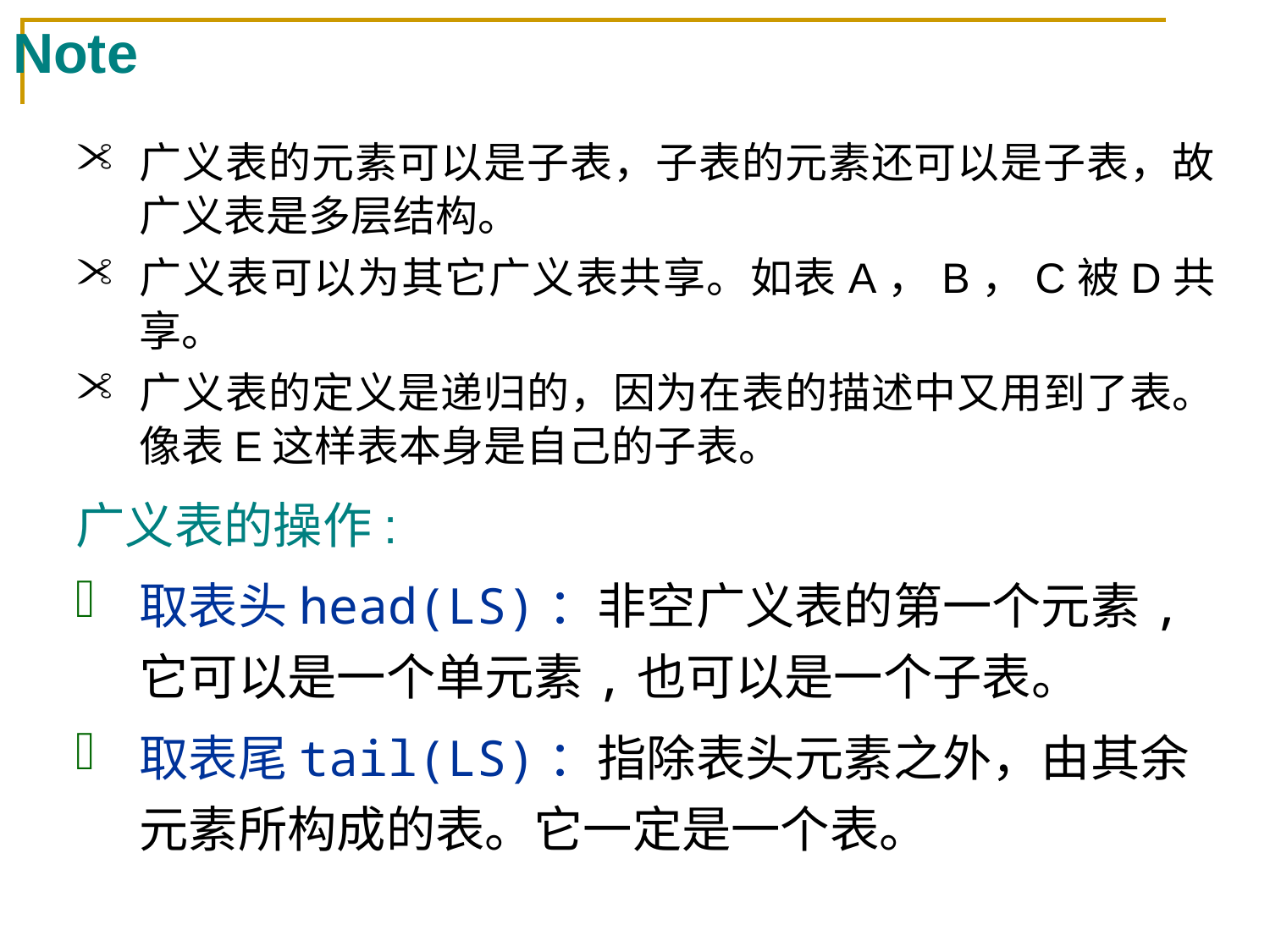

# Note
广义表的元素可以是子表，子表的元素还可以是子表，故广义表是多层结构。
广义表可以为其它广义表共享。如表A，B，C被D共享。
广义表的定义是递归的，因为在表的描述中又用到了表。像表E这样表本身是自己的子表。
广义表的操作:
取表头head(LS)：非空广义表的第一个元素,它可以是一个单元素,也可以是一个子表。
取表尾tail(LS)：指除表头元素之外，由其余元素所构成的表。它一定是一个表。